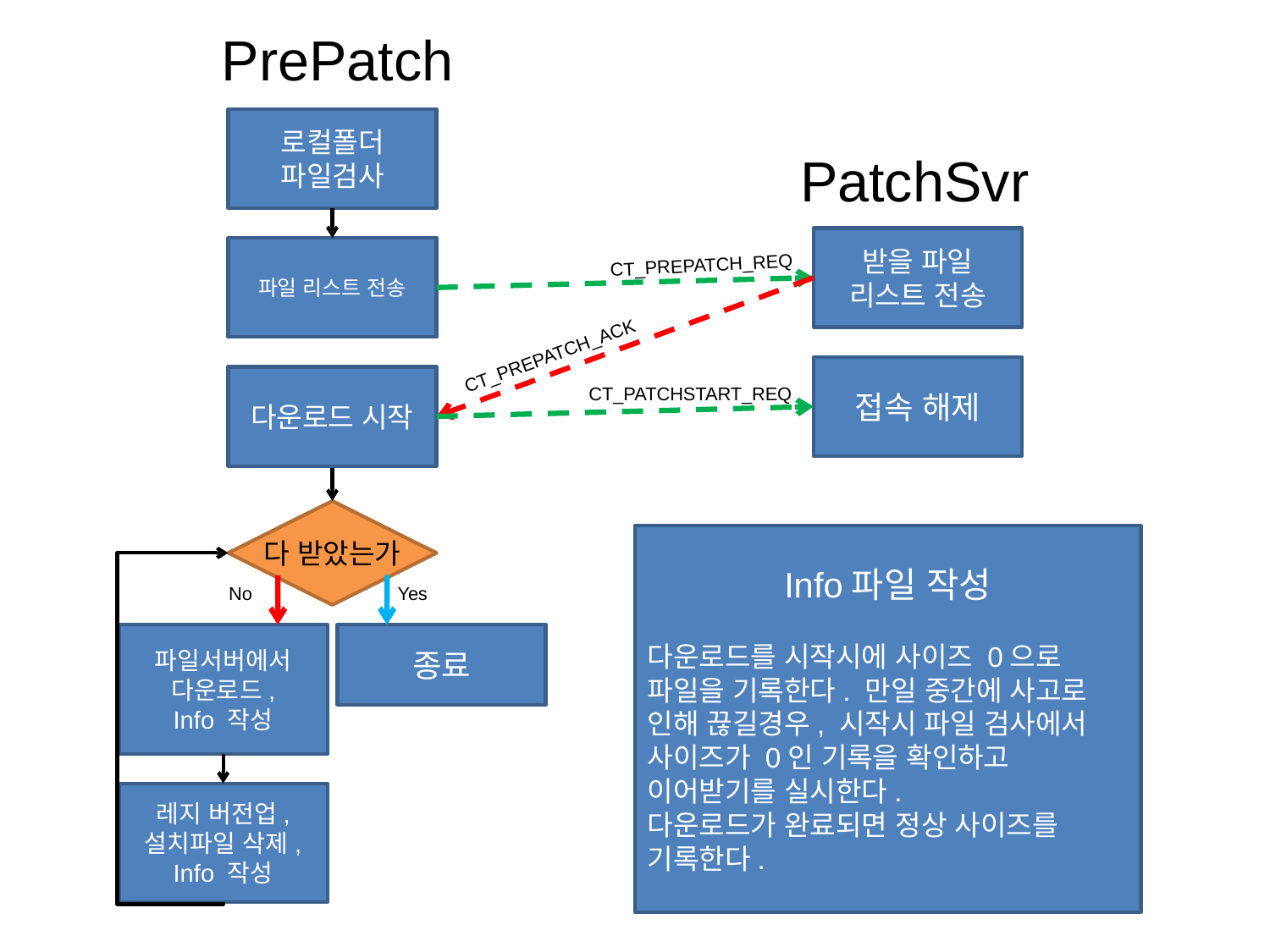

PrePatch
로컬폴더
파일검사
PatchSvr
받을 파일
리스트 전송
파일 리스트 전송
CT_PREPATCH_REQ
CT_PREPATCH_ACK
접속 해제
다운로드 시작
CT_PATCHSTART_REQ
다 받았는가
Info파일 작성

다운로드를 시작시에 사이즈 0으로 파일을 기록한다. 만일 중간에 사고로 인해 끊길경우, 시작시 파일 검사에서 사이즈가 0인 기록을 확인하고 이어받기를 실시한다.
다운로드가 완료되면 정상 사이즈를 기록한다.
No
Yes
파일서버에서
다운로드,
Info 작성
종료
레지 버전업,
설치파일 삭제,
Info 작성